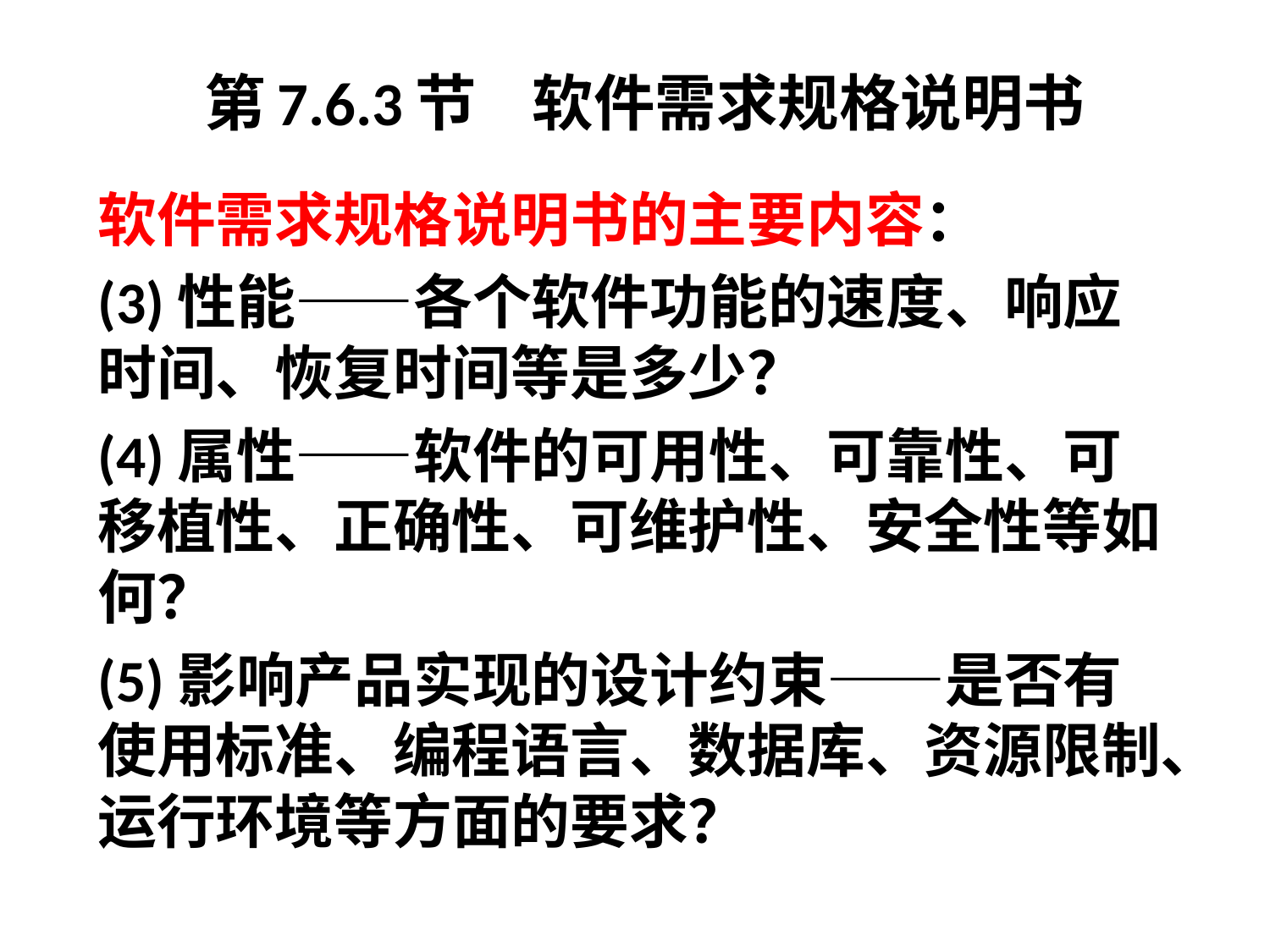

# 第7.6.3节    软件需求规格说明书
软件需求规格说明书的主要内容：
(3)性能——各个软件功能的速度、响应时间、恢复时间等是多少？
(4)属性——软件的可用性、可靠性、可移植性、正确性、可维护性、安全性等如何？
(5)影响产品实现的设计约束——是否有使用标准、编程语言、数据库、资源限制、运行环境等方面的要求？